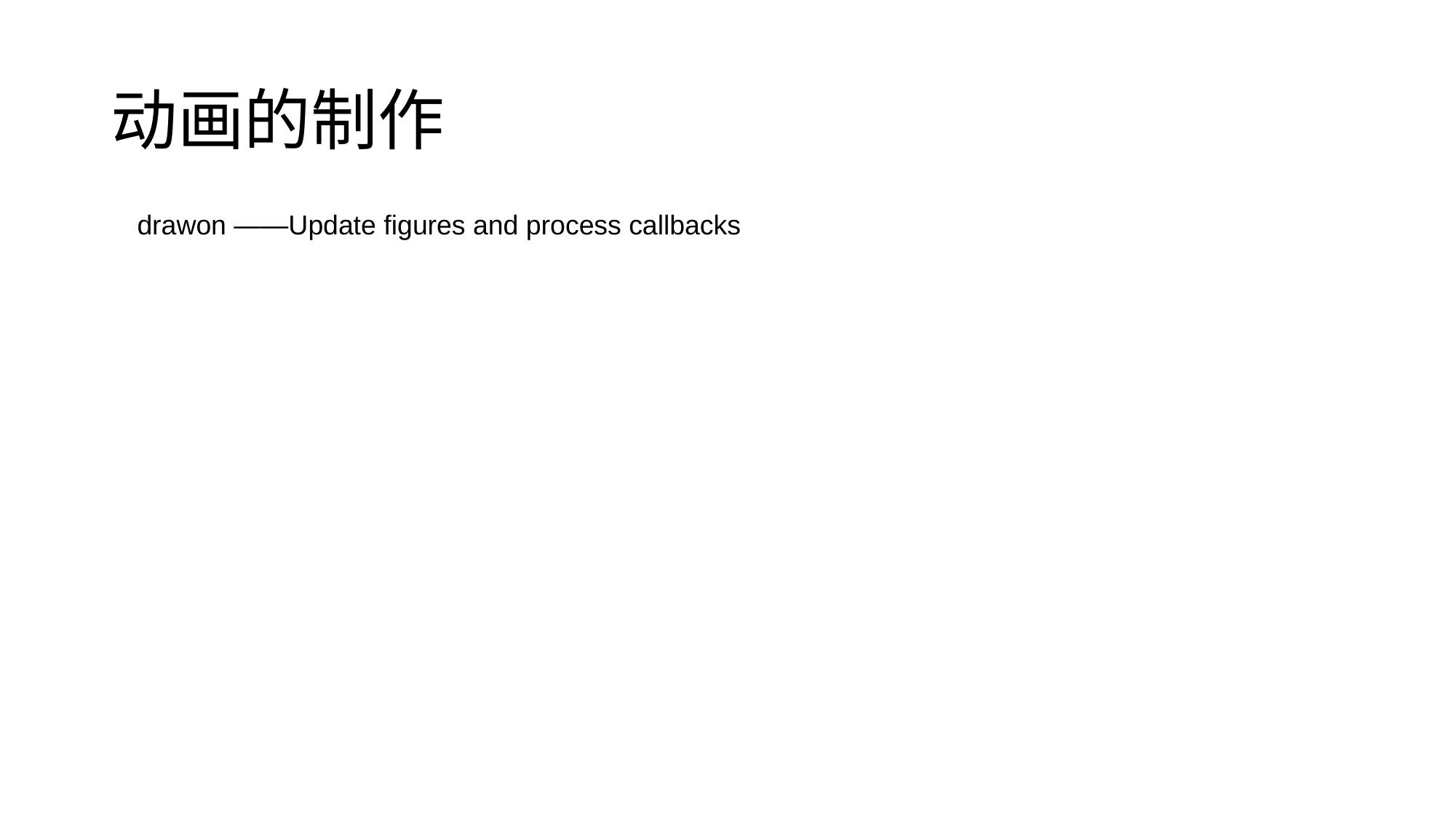

# 动画的制作
drawon ——Update figures and process callbacks